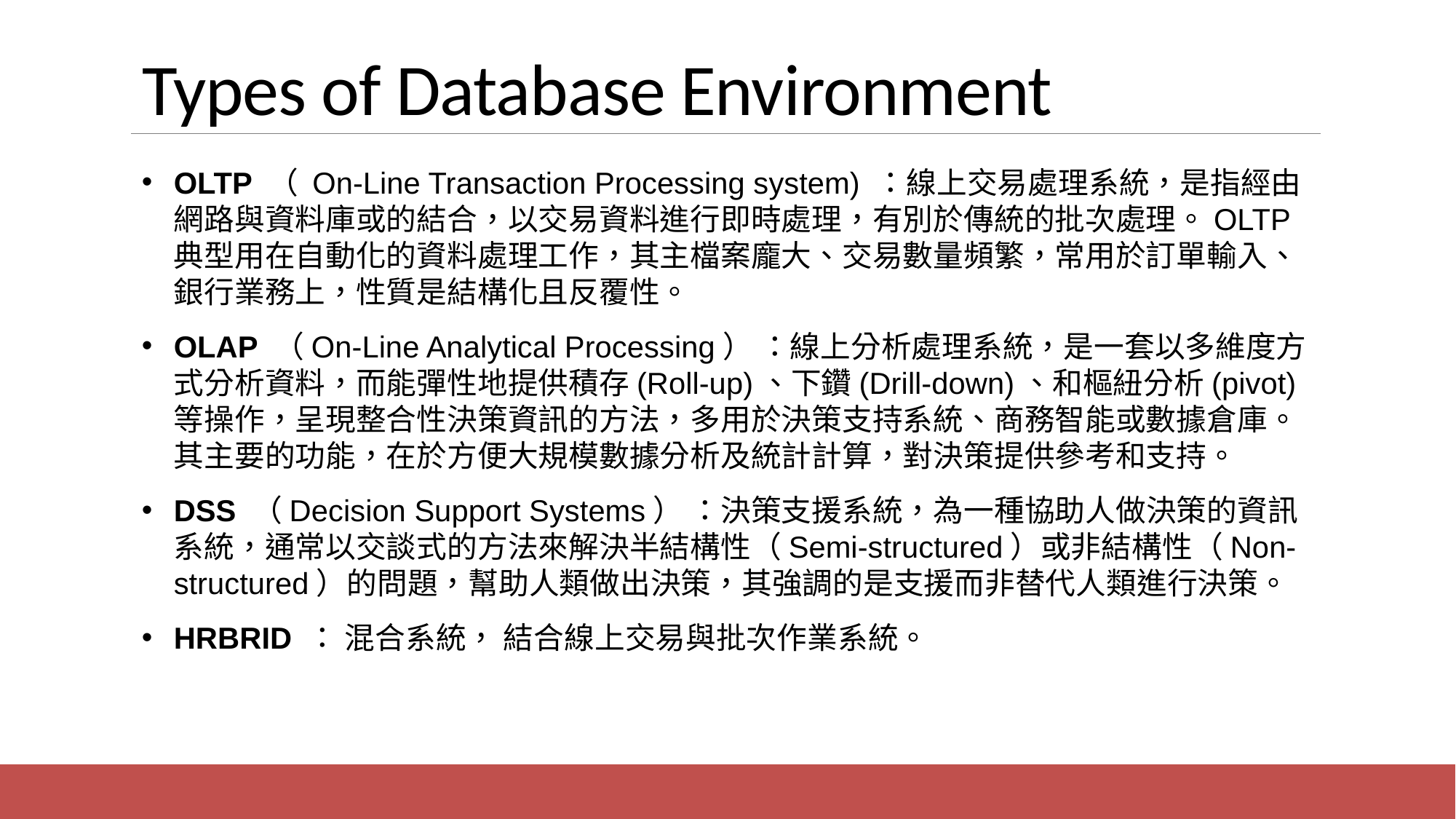

# Types of Database Environment
OLTP （ On-Line Transaction Processing system) ：線上交易處理系統，是指經由網路與資料庫或的結合，以交易資料進行即時處理，有別於傳統的批次處理。OLTP典型用在自動化的資料處理工作，其主檔案龐大、交易數量頻繁，常用於訂單輸入、銀行業務上，性質是結構化且反覆性。
OLAP （On-Line Analytical Processing） ：線上分析處理系統，是一套以多維度方式分析資料，而能彈性地提供積存(Roll-up)、下鑽(Drill-down)、和樞紐分析(pivot)等操作，呈現整合性決策資訊的方法，多用於決策支持系統、商務智能或數據倉庫。其主要的功能，在於方便大規模數據分析及統計計算，對決策提供參考和支持。
DSS （Decision Support Systems） ：決策支援系統，為一種協助人做決策的資訊系統，通常以交談式的方法來解決半結構性（Semi-structured）或非結構性（Non-structured）的問題，幫助人類做出決策，其強調的是支援而非替代人類進行決策。
HRBRID ： 混合系統， 結合線上交易與批次作業系統。